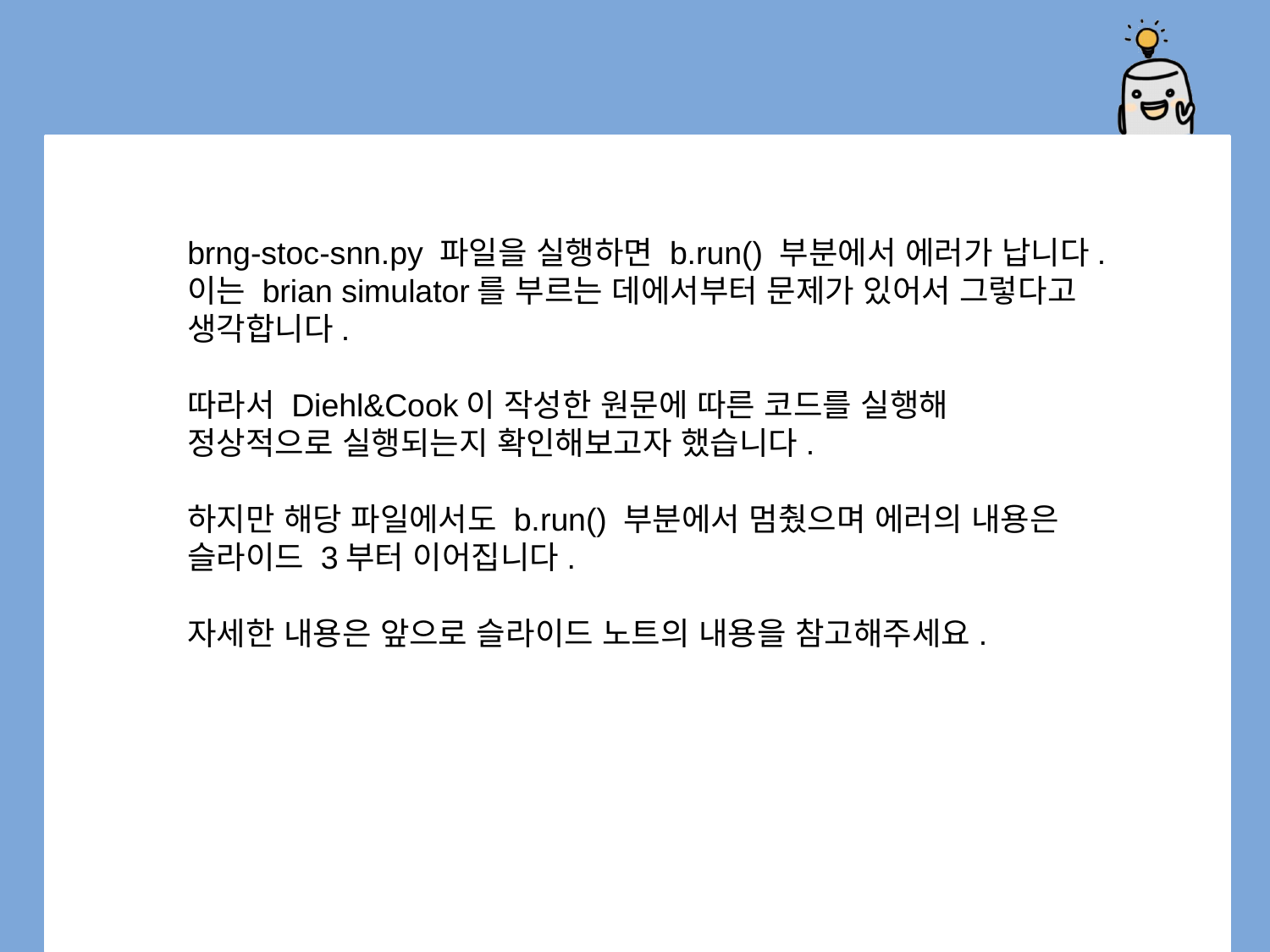

brng-stoc-snn.py 파일을 실행하면 b.run() 부분에서 에러가 납니다.
이는 brian simulator를 부르는 데에서부터 문제가 있어서 그렇다고 생각합니다.

따라서 Diehl&Cook이 작성한 원문에 따른 코드를 실행해 정상적으로 실행되는지 확인해보고자 했습니다.

하지만 해당 파일에서도 b.run() 부분에서 멈췄으며 에러의 내용은 슬라이드 3부터 이어집니다.

자세한 내용은 앞으로 슬라이드 노트의 내용을 참고해주세요.